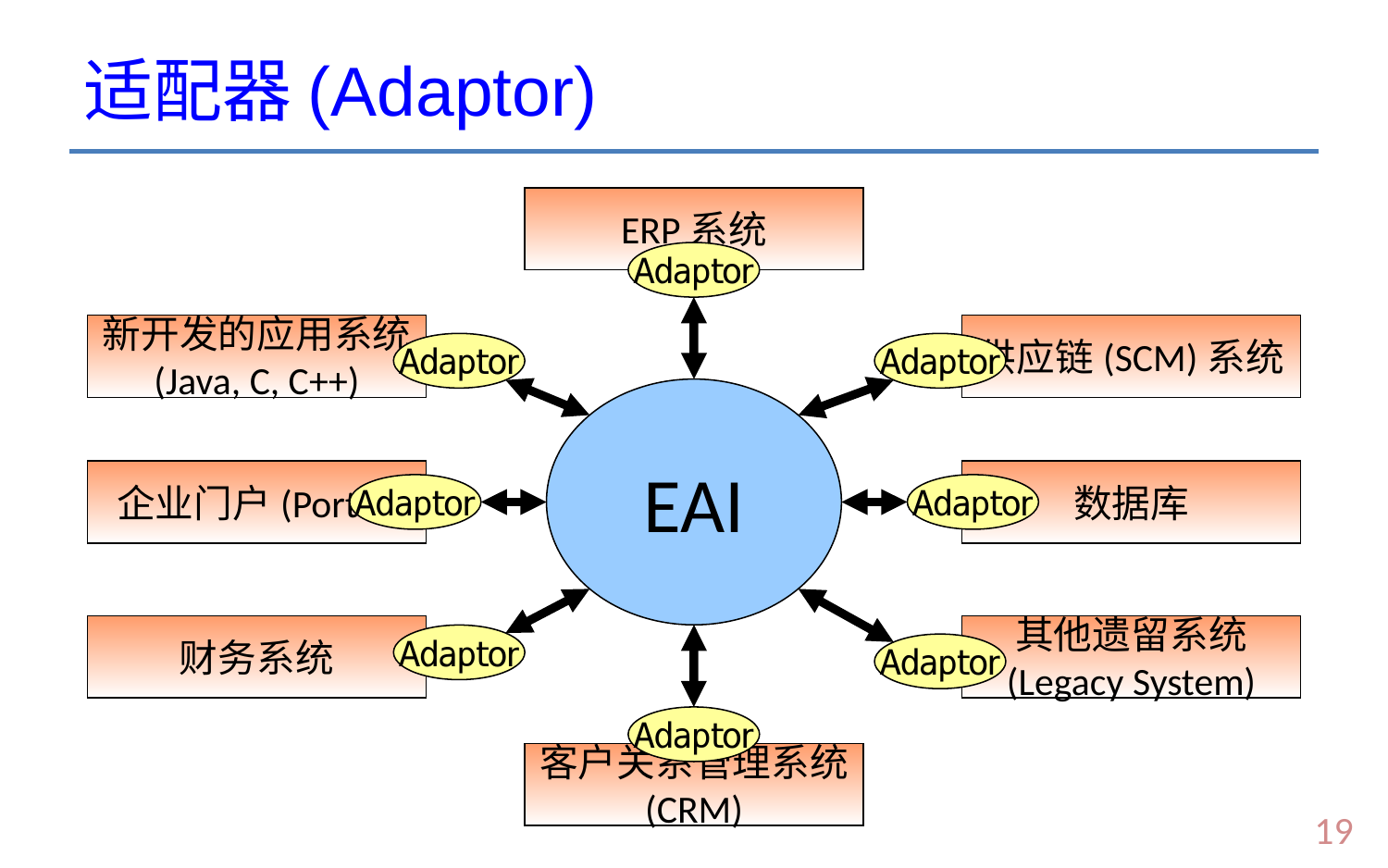

# 适配器(Adaptor)
ERP系统
Adaptor
新开发的应用系统
(Java, C, C++)
供应链(SCM)系统
Adaptor
Adaptor
EAI
企业门户(Portal)
数据库
Adaptor
Adaptor
财务系统
其他遗留系统
(Legacy System)
Adaptor
Adaptor
Adaptor
客户关系管理系统
(CRM)
19